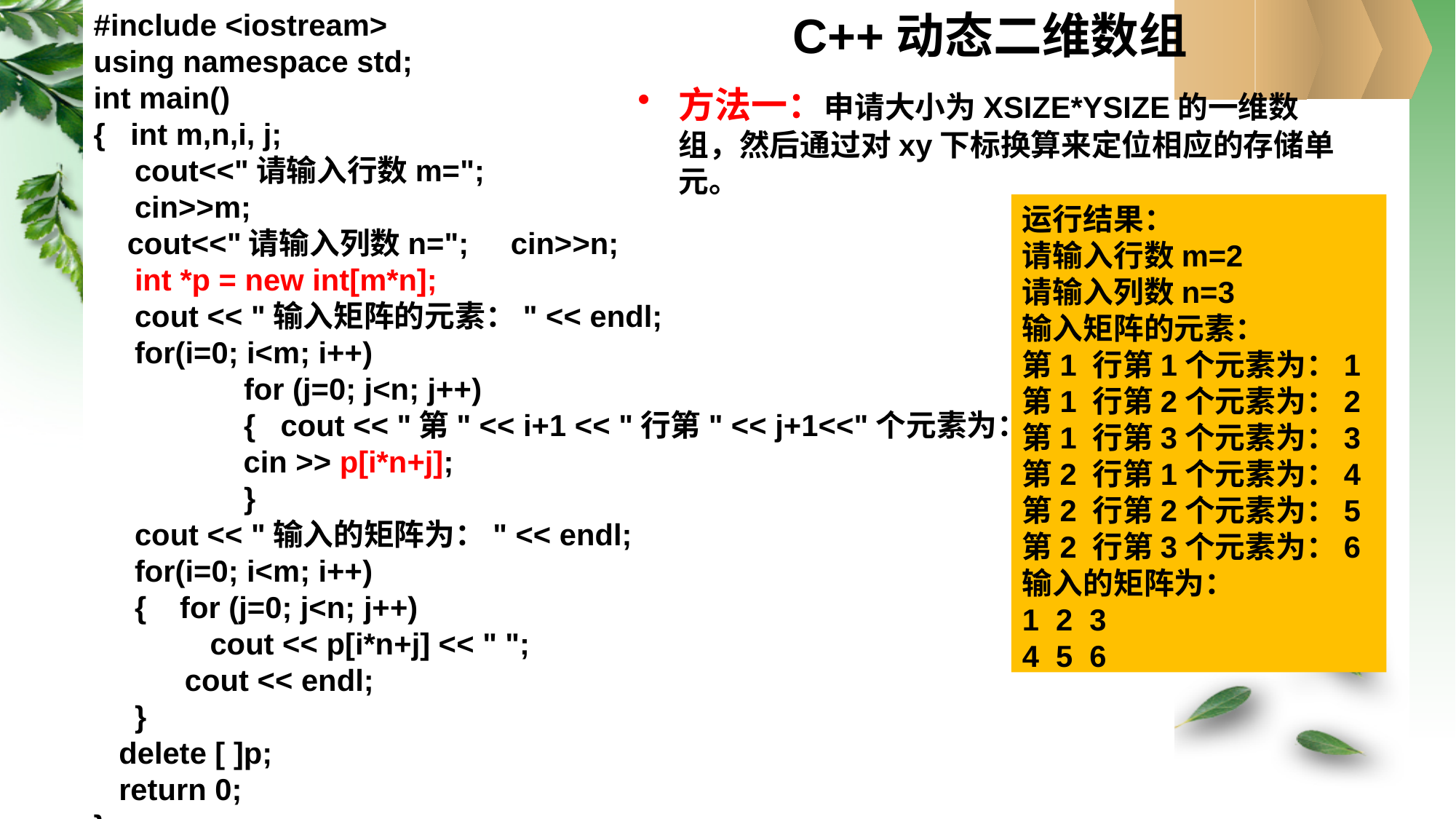

#include <iostream>
using namespace std;
int main()
{   int m,n,i, j;
	cout<<"请输入行数m=";
	cin>>m;
    cout<<"请输入列数n=";     cin>>n;
	int *p = new int[m*n];
	cout << "输入矩阵的元素：" << endl;
	for(i=0; i<m; i++)
		for (j=0; j<n; j++)
		{   cout << "第" << i+1 << "行第" << j+1<<"个元素为：";
	             cin >> p[i*n+j];
		}
	cout << "输入的矩阵为：" << endl;
	for(i=0; i<m; i++)
	{    for (j=0; j<n; j++)
	         cout << p[i*n+j] << " ";
	      cout << endl;
	}
   delete [ ]p;
   return 0;
}
# C++动态二维数组
方法一：申请大小为XSIZE*YSIZE的一维数组，然后通过对xy下标换算来定位相应的存储单元。
运行结果：
请输入行数m=2
请输入列数n=3
输入矩阵的元素：
第1 行第1个元素为：1
第1 行第2个元素为：2
第1 行第3个元素为：3
第2 行第1个元素为：4
第2 行第2个元素为：5
第2 行第3个元素为：6
输入的矩阵为：
1  2  3
4  5  6